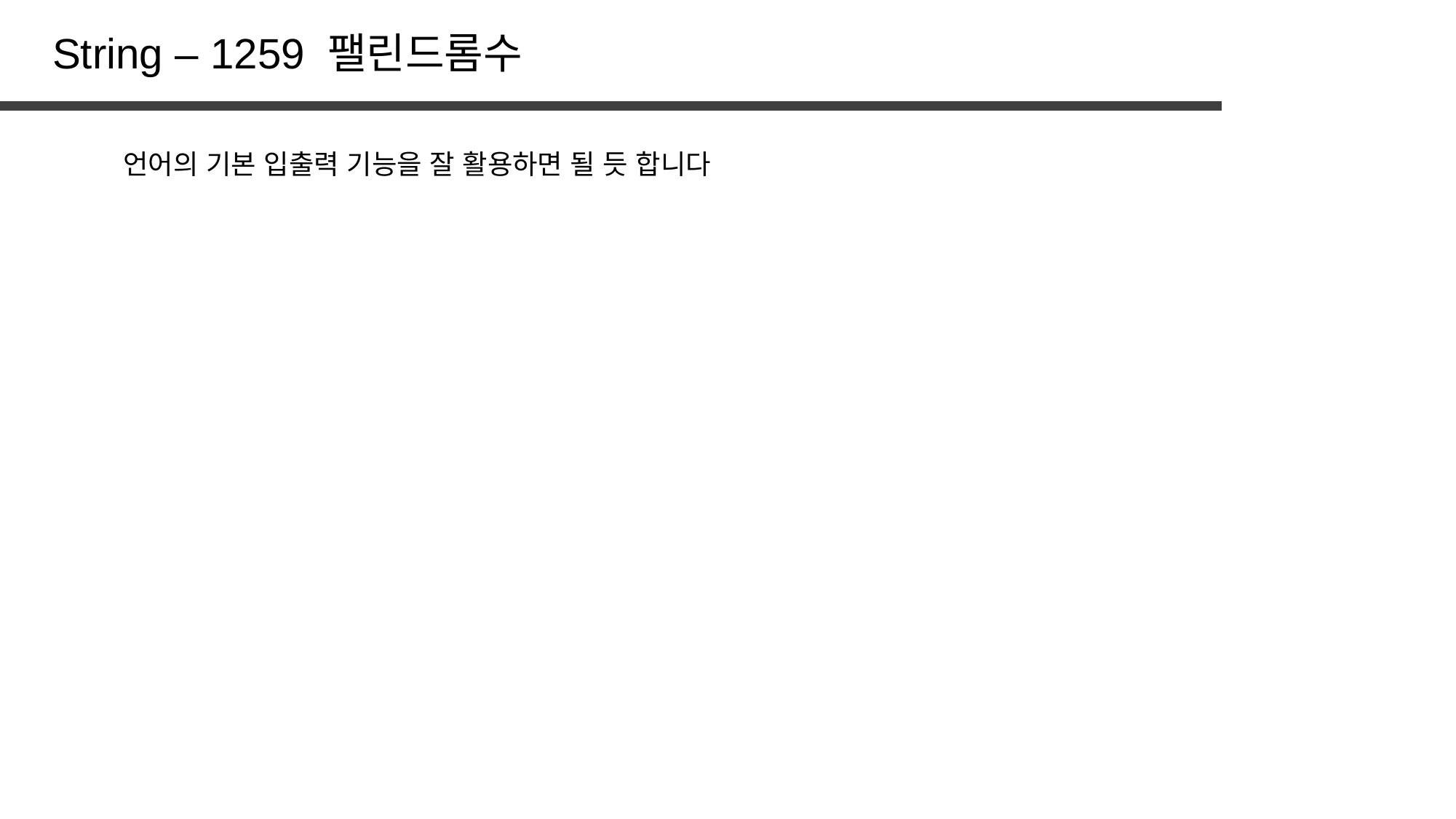

String – 1259 팰린드롬수
언어의 기본 입출력 기능을 잘 활용하면 될 듯 합니다